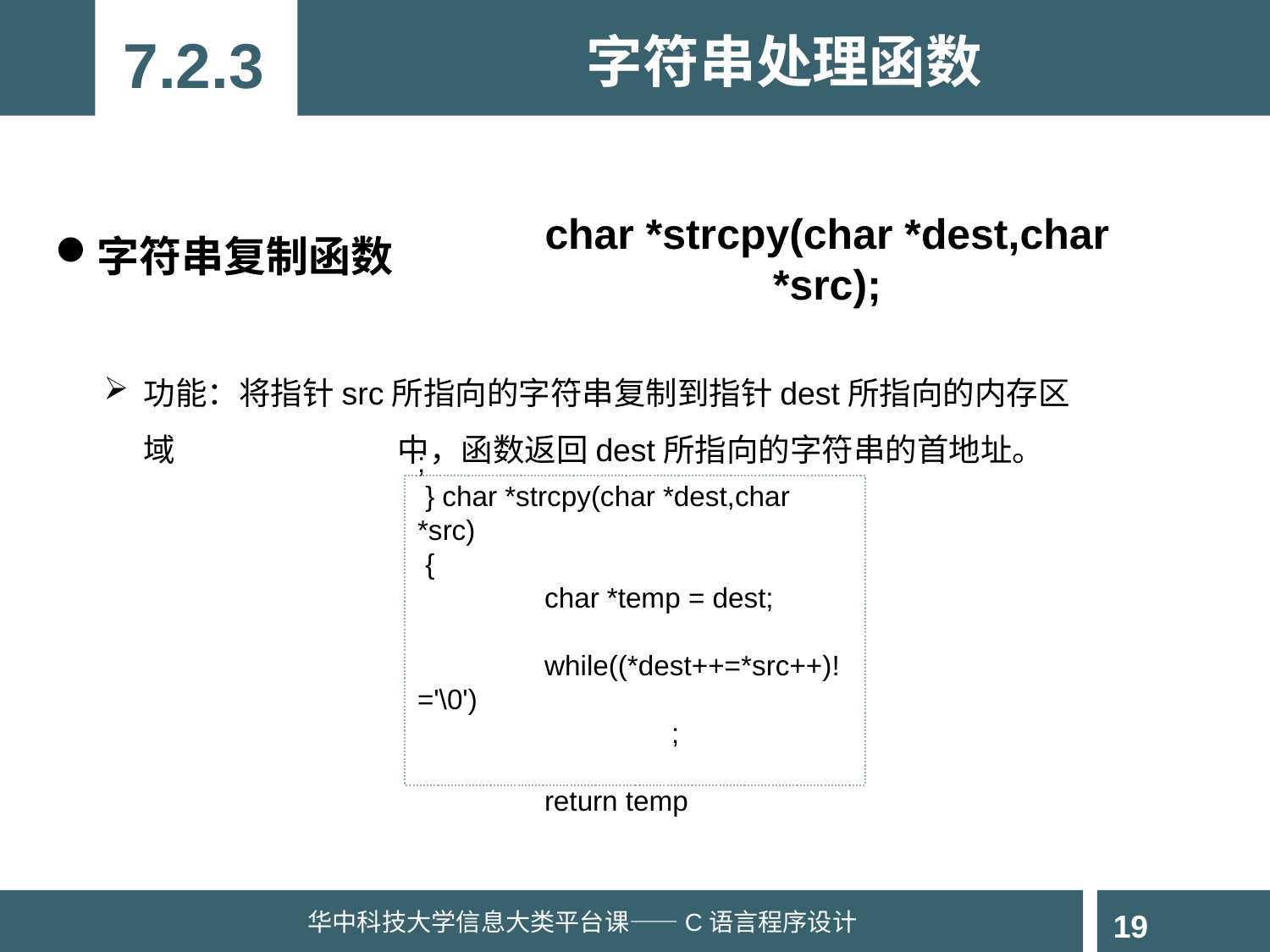

7.2.3
字符串处理函数
字符串复制函数
char *strcpy(char *dest,char *src);
功能：将指针src所指向的字符串复制到指针dest所指向的内存区域		中，函数返回dest所指向的字符串的首地址。
;
 } char *strcpy(char *dest,char *src)
 {
	char *temp = dest;
	while((*dest++=*src++)!='\0')
		;
	return temp